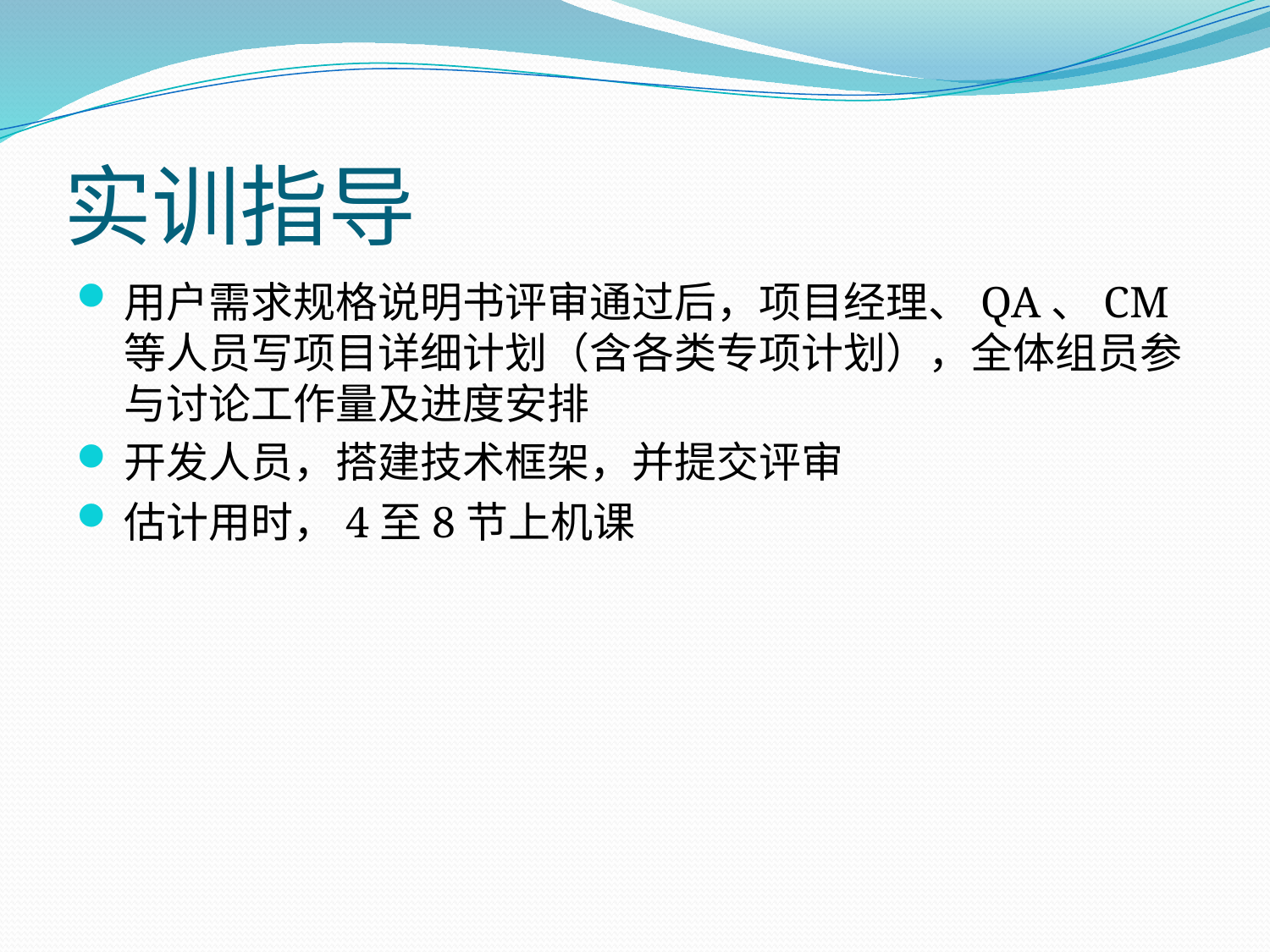

# 实训指导
用户需求规格说明书评审通过后，项目经理、QA、CM等人员写项目详细计划（含各类专项计划），全体组员参与讨论工作量及进度安排
开发人员，搭建技术框架，并提交评审
估计用时，4至8节上机课